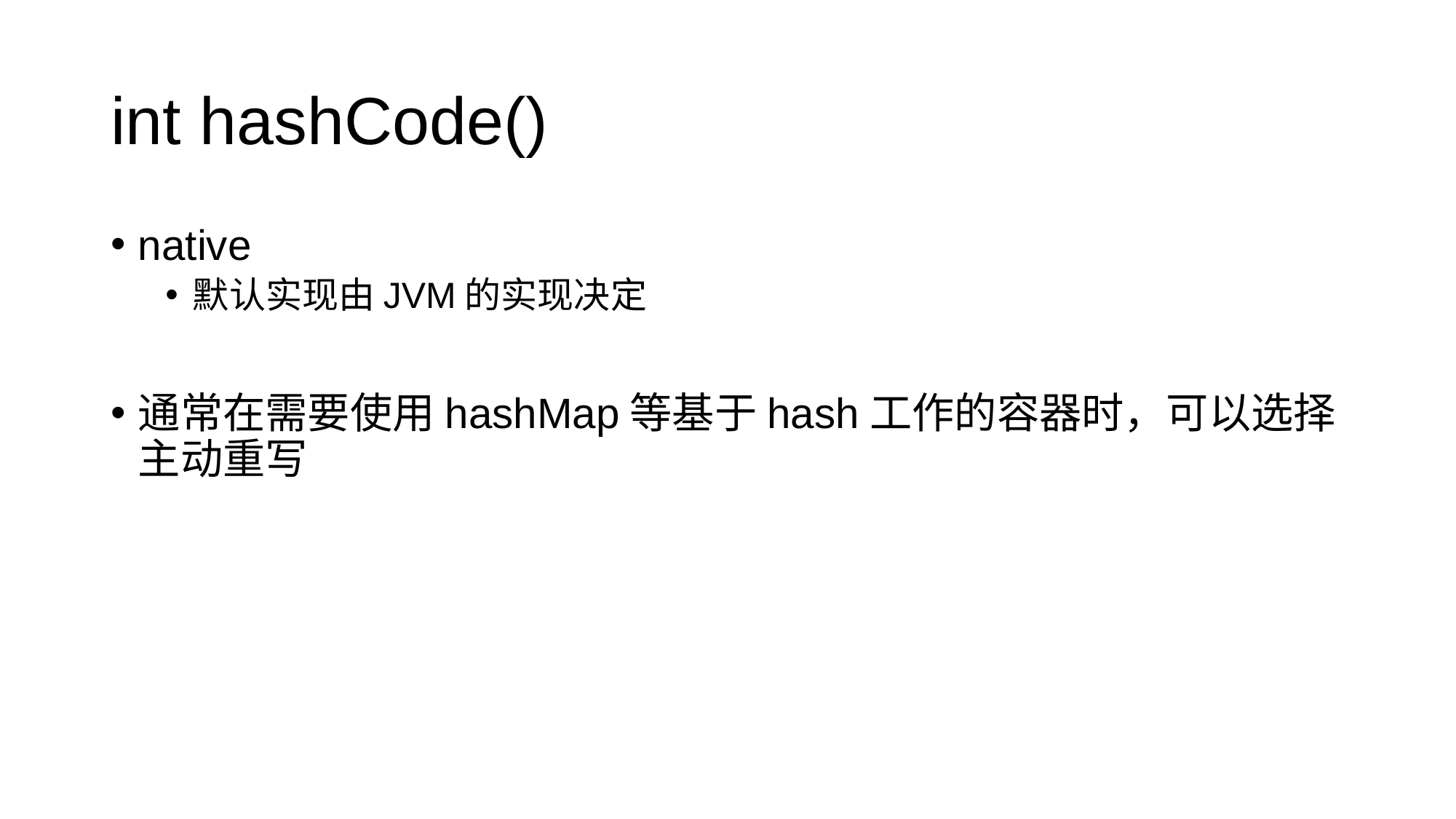

# int hashCode()
native
默认实现由JVM的实现决定

通常在需要使用hashMap等基于hash工作的容器时，可以选择主动重写